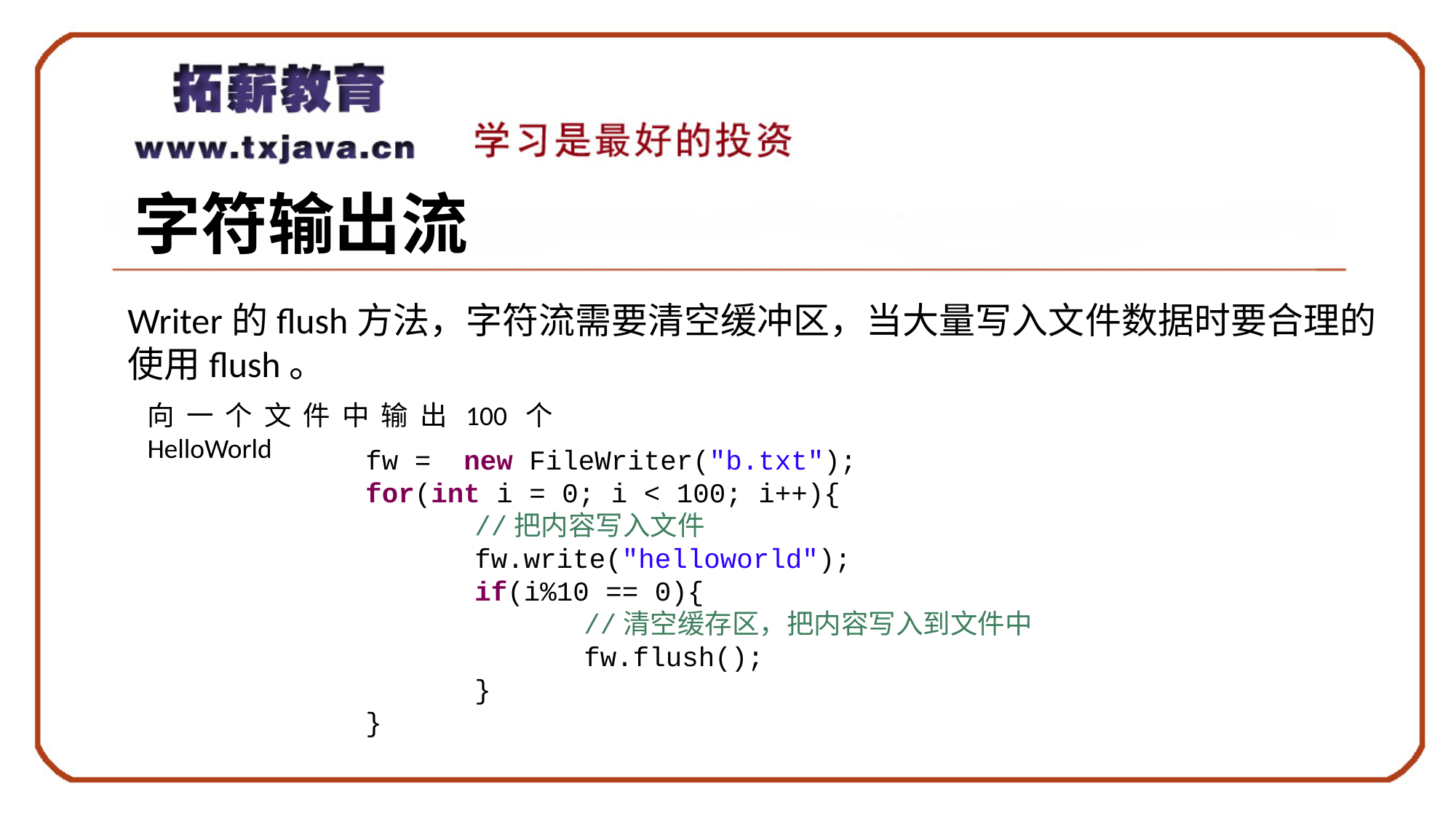

# 字符输出流
Writer的flush方法，字符流需要清空缓冲区，当大量写入文件数据时要合理的
使用flush。
向一个文件中输出100个HelloWorld
			fw =  new FileWriter("b.txt");
			for(int i = 0; i < 100; i++){
				//把内容写入文件
				fw.write("helloworld");
				if(i%10 == 0){
					//清空缓存区，把内容写入到文件中
					fw.flush();
				}
			}